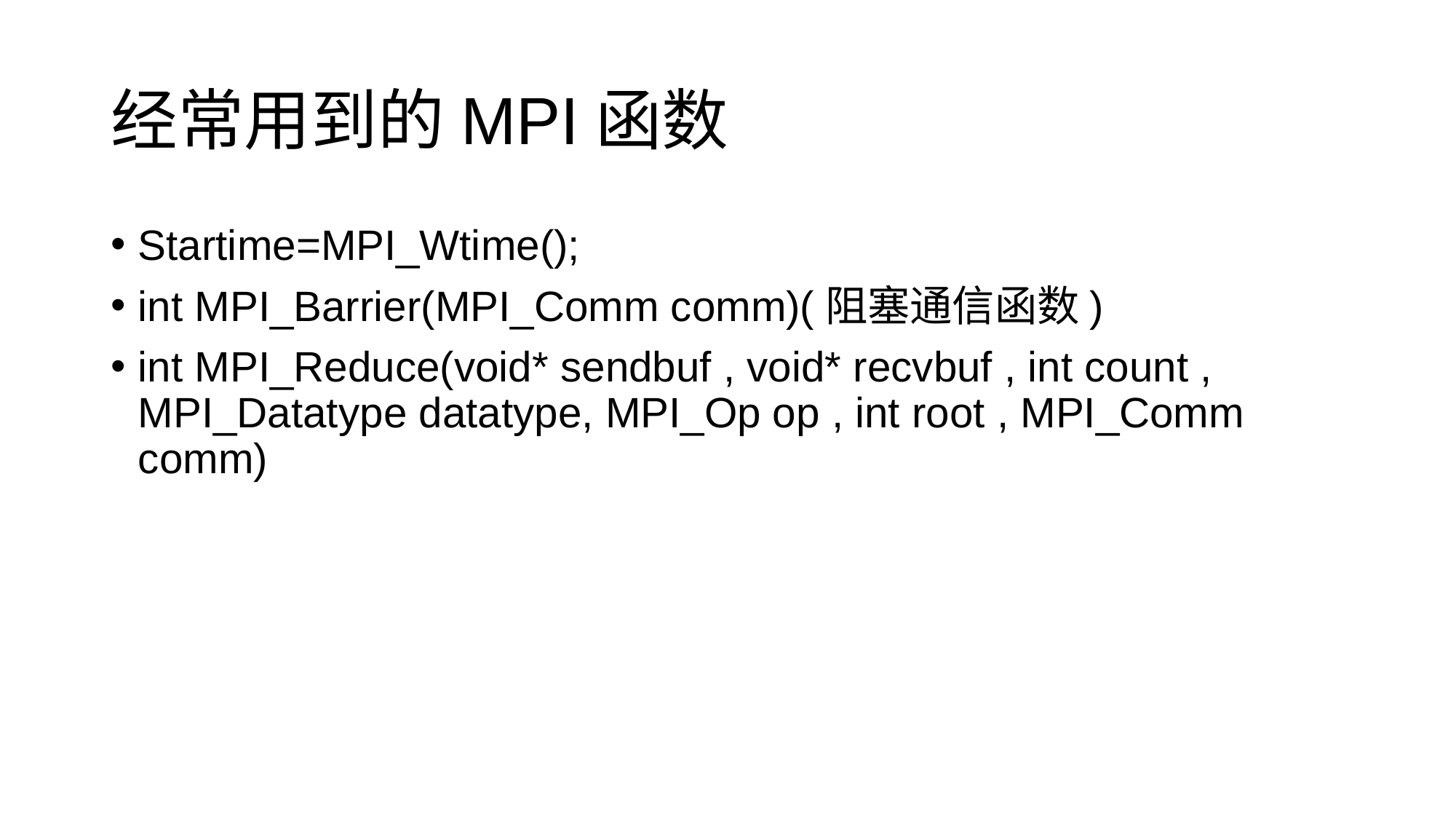

# 经常用到的MPI函数
Startime=MPI_Wtime();
int MPI_Barrier(MPI_Comm comm)(阻塞通信函数)
int MPI_Reduce(void* sendbuf , void* recvbuf , int count , MPI_Datatype datatype, MPI_Op op , int root , MPI_Comm comm)